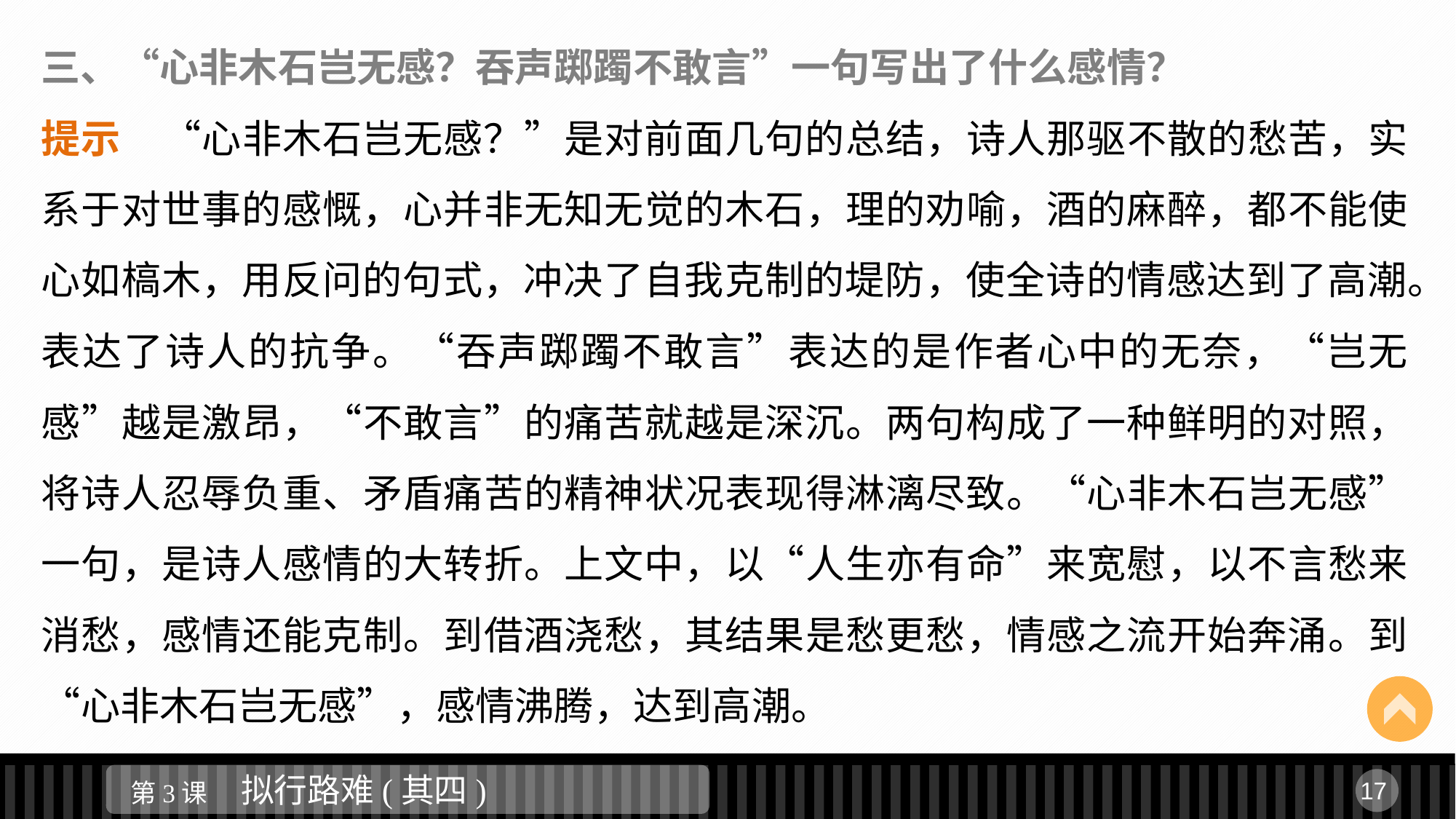

三、“心非木石岂无感？吞声踯躅不敢言”一句写出了什么感情？
提示　“心非木石岂无感？”是对前面几句的总结，诗人那驱不散的愁苦，实系于对世事的感慨，心并非无知无觉的木石，理的劝喻，酒的麻醉，都不能使心如槁木，用反问的句式，冲决了自我克制的堤防，使全诗的情感达到了高潮。表达了诗人的抗争。“吞声踯躅不敢言”表达的是作者心中的无奈，“岂无感”越是激昂，“不敢言”的痛苦就越是深沉。两句构成了一种鲜明的对照，将诗人忍辱负重、矛盾痛苦的精神状况表现得淋漓尽致。“心非木石岂无感”一句，是诗人感情的大转折。上文中，以“人生亦有命”来宽慰，以不言愁来消愁，感情还能克制。到借酒浇愁，其结果是愁更愁，情感之流开始奔涌。到“心非木石岂无感”，感情沸腾，达到高潮。